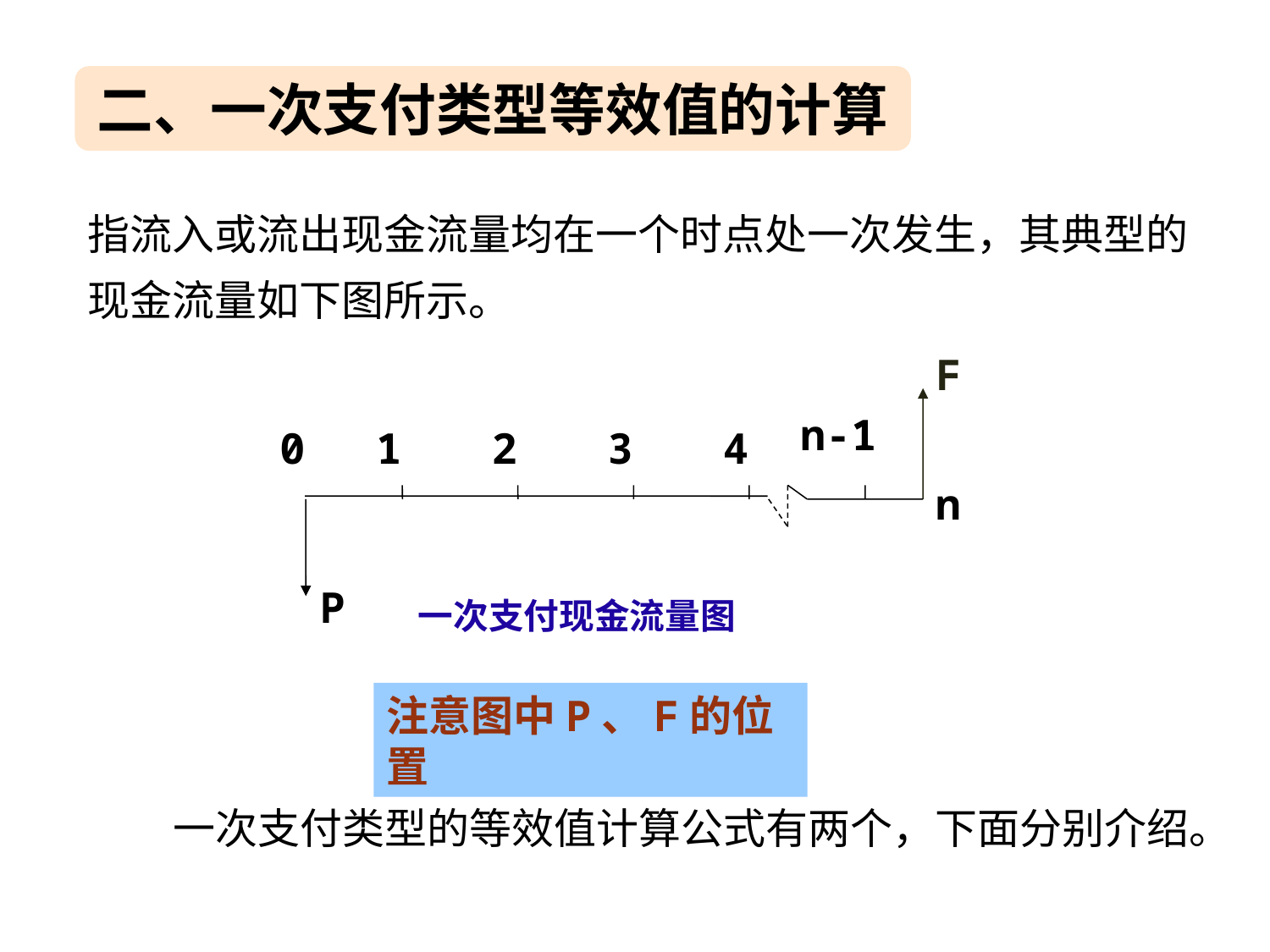

二、一次支付类型等效值的计算
指流入或流出现金流量均在一个时点处一次发生，其典型的现金流量如下图所示。
F

n-1
0
1
2
3
4
n

P
一次支付现金流量图
注意图中P、F的位置
 一次支付类型的等效值计算公式有两个，下面分别介绍。